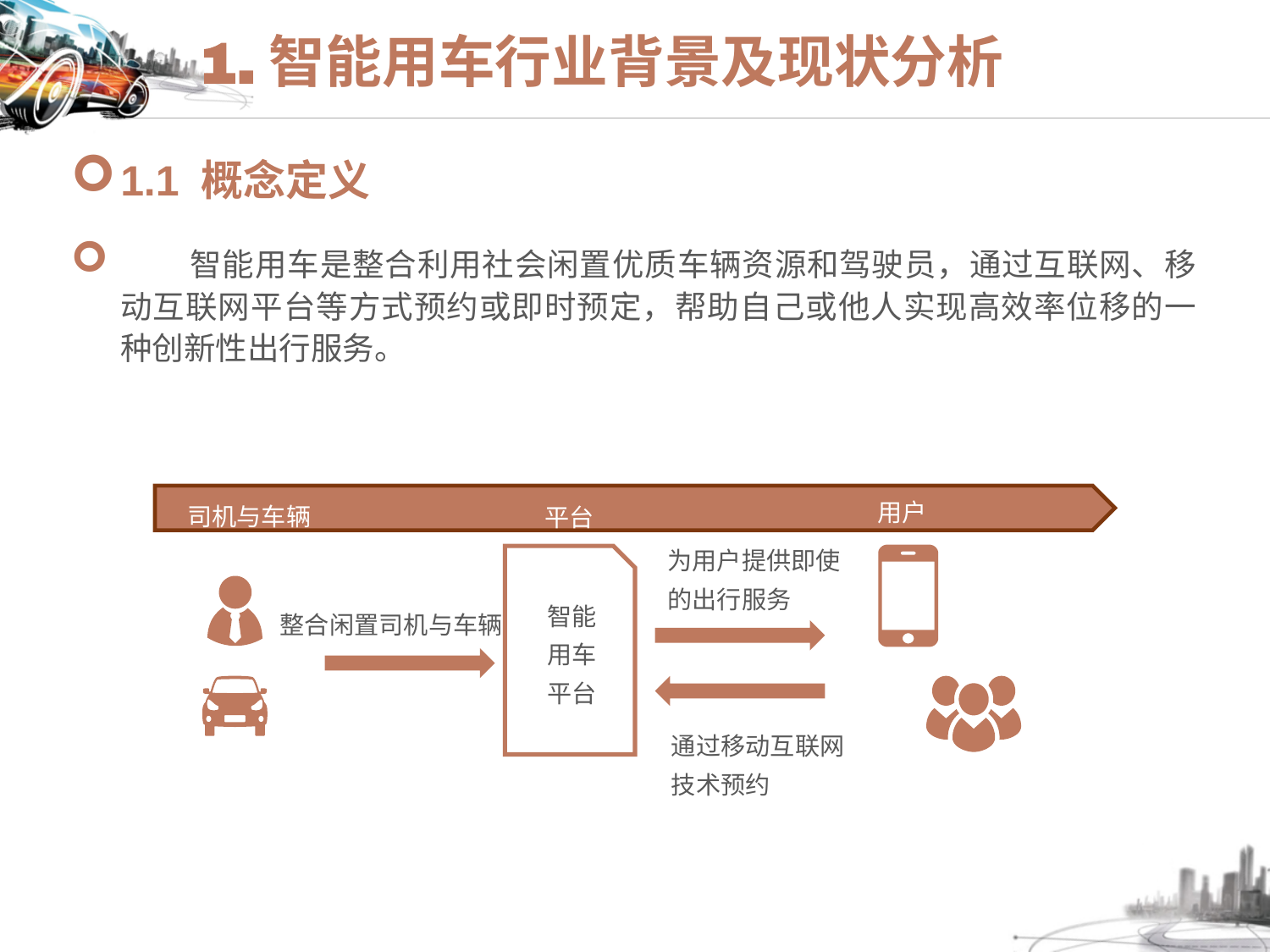

# 1.智能用车行业背景及现状分析
1.1 概念定义
       智能用车是整合利用社会闲置优质车辆资源和驾驶员，通过互联网、移动互联网平台等方式预约或即时预定，帮助自己或他人实现高效率位移的一种创新性出行服务。
用户

司机与车辆
平台
为用户提供即使的出行服务

智能用车平台
整合闲置司机与车辆

通过移动互联网技术预约